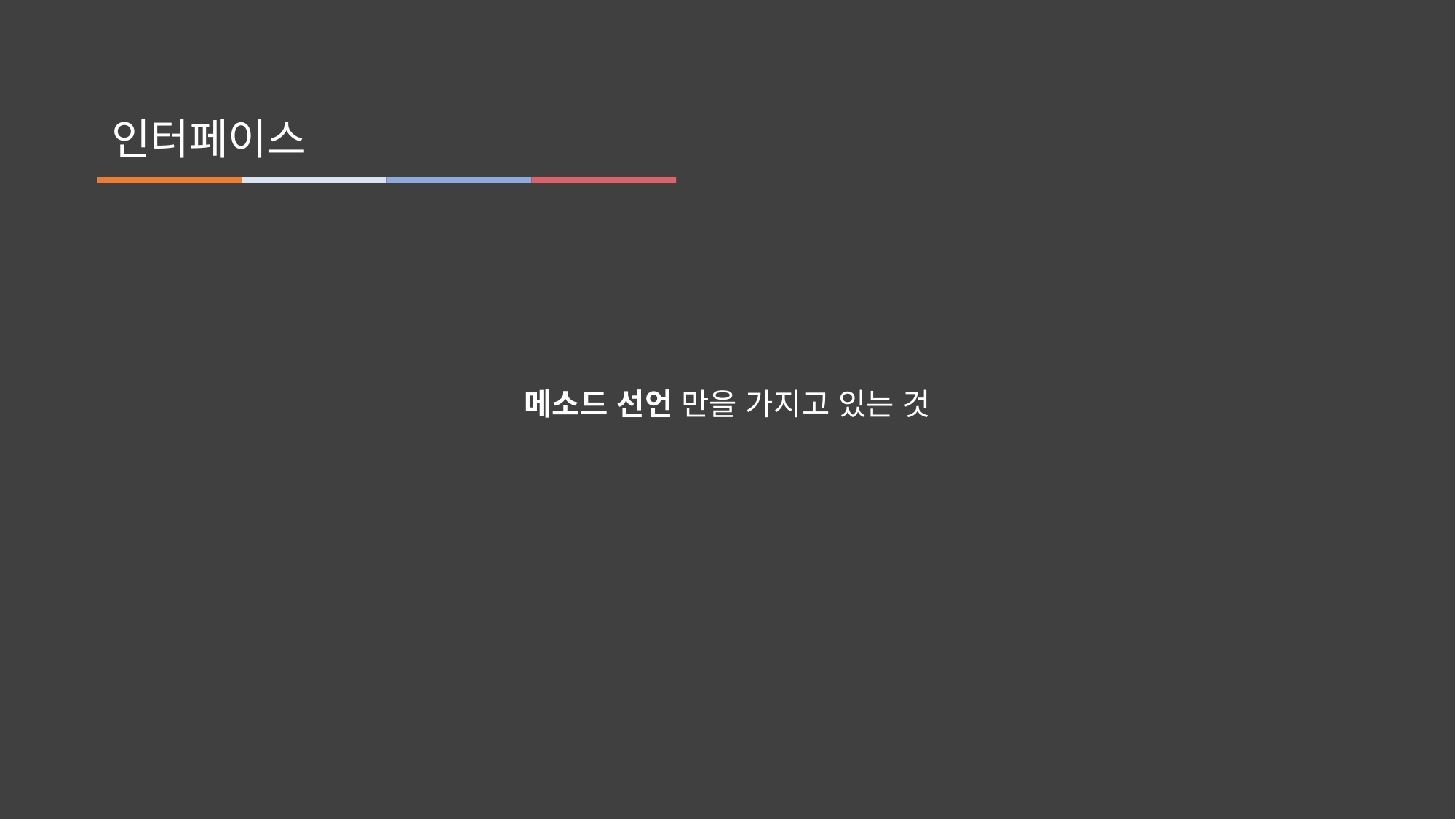

인터페이스

메소드 선언 만을 가지고 있는 것